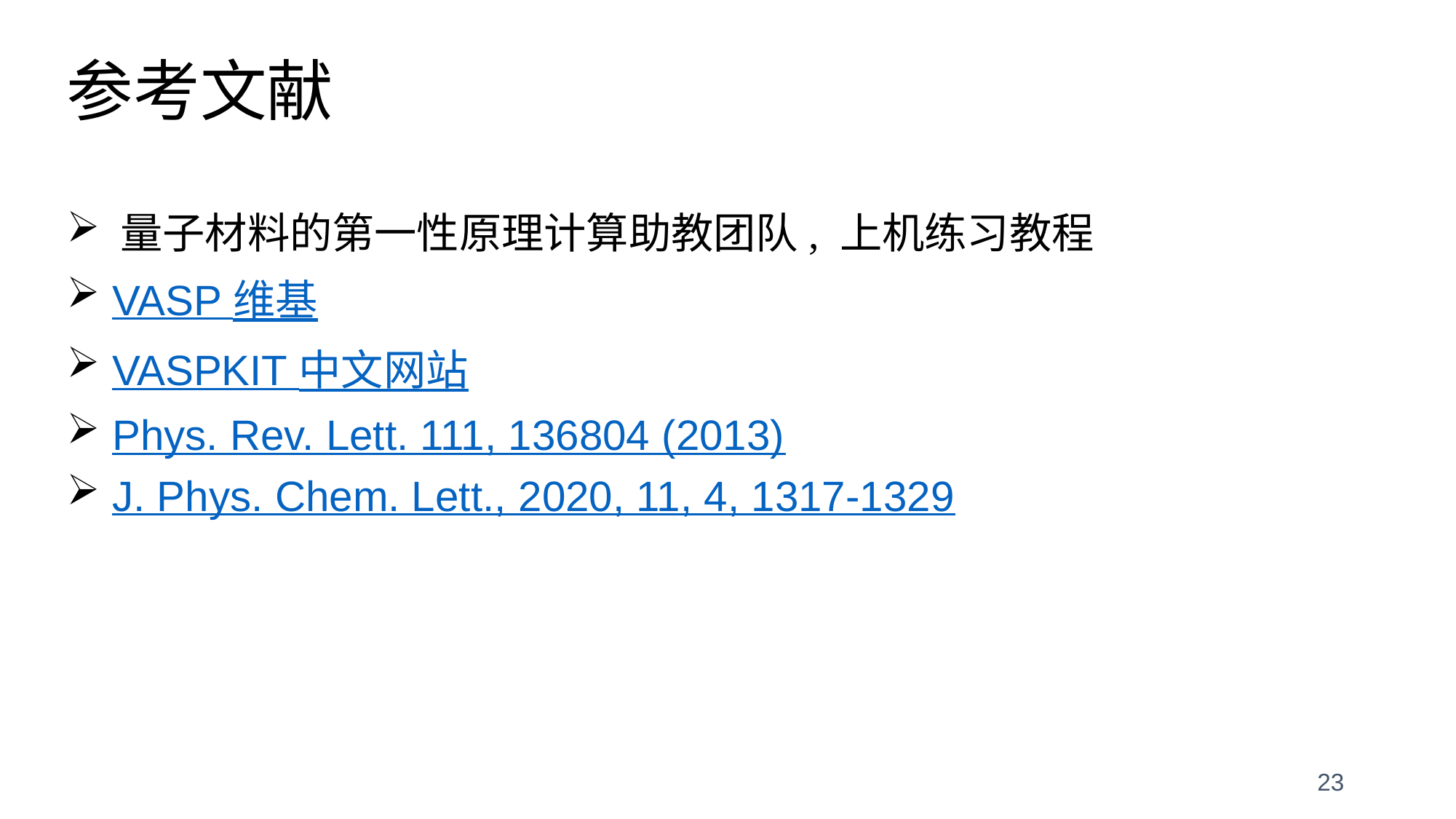

# 参考文献
 量子材料的第一性原理计算助教团队, 上机练习教程
 VASP 维基
 VASPKIT 中文网站
 Phys. Rev. Lett. 111, 136804 (2013)
 J. Phys. Chem. Lett., 2020, 11, 4, 1317-1329

23